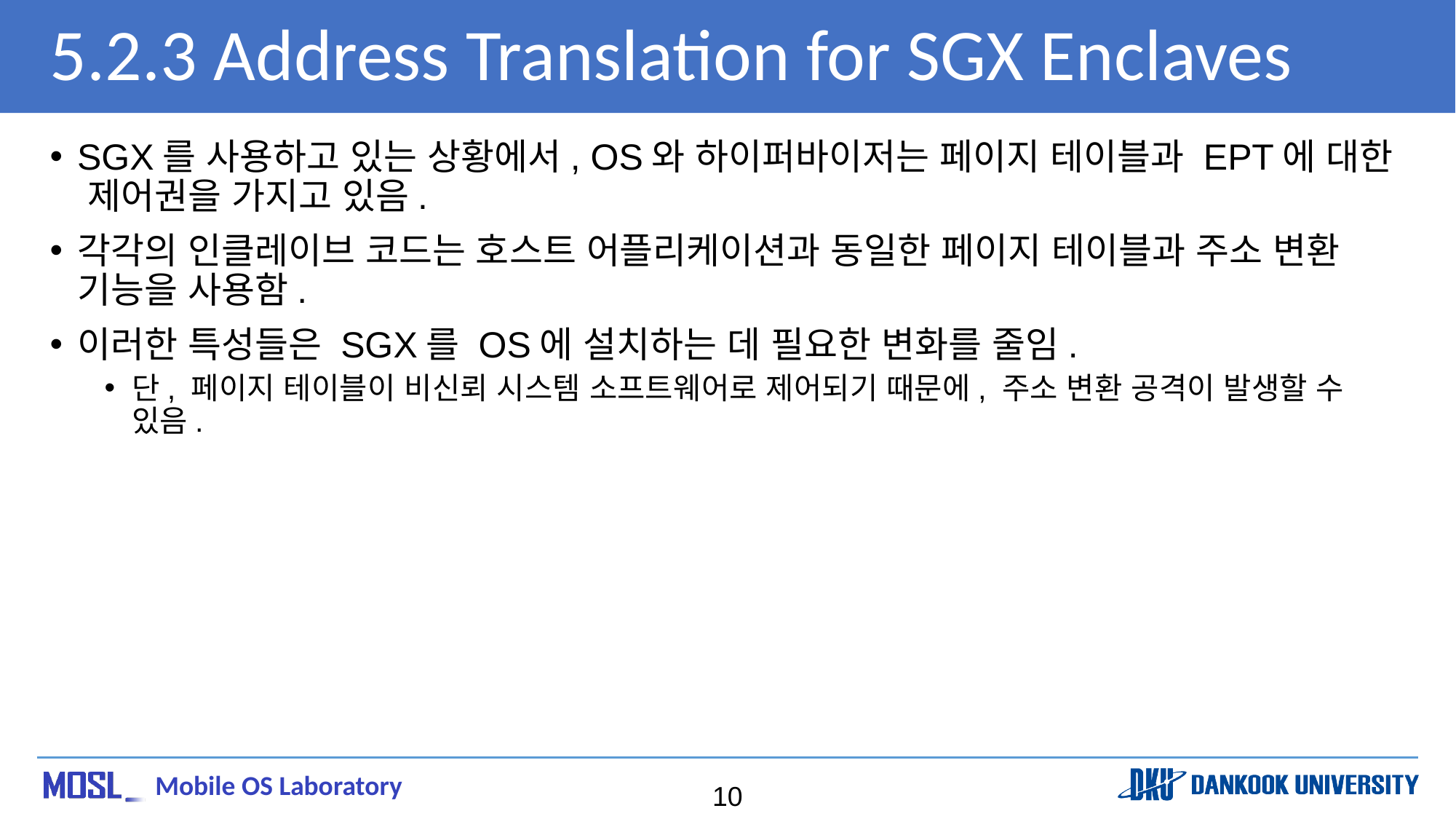

# 5.2.3 Address Translation for SGX Enclaves
SGX를 사용하고 있는 상황에서, OS와 하이퍼바이저는 페이지 테이블과 EPT에 대한  제어권을 가지고 있음.
각각의 인클레이브 코드는 호스트 어플리케이션과 동일한 페이지 테이블과 주소 변환 기능을 사용함.
이러한 특성들은 SGX를 OS에 설치하는 데 필요한 변화를 줄임.
단, 페이지 테이블이 비신뢰 시스템 소프트웨어로 제어되기 때문에, 주소 변환 공격이 발생할 수 있음.
10